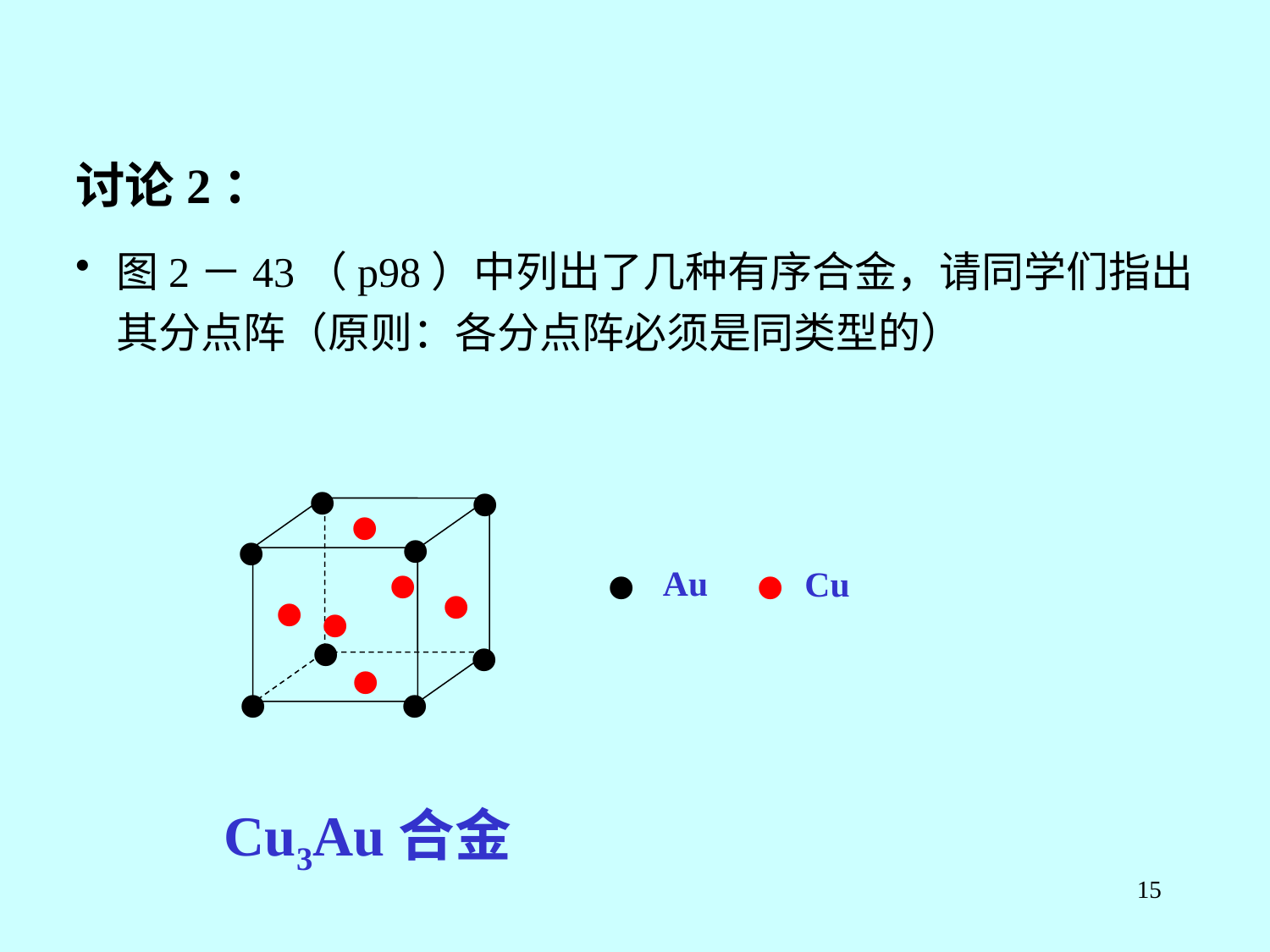

讨论2：
图2－43（p98）中列出了几种有序合金，请同学们指出其分点阵（原则：各分点阵必须是同类型的）
•
•
•
•
•

•
•
•
•
•
•
•
•
•
•
•
Au
Cu
Cu3Au合金
15